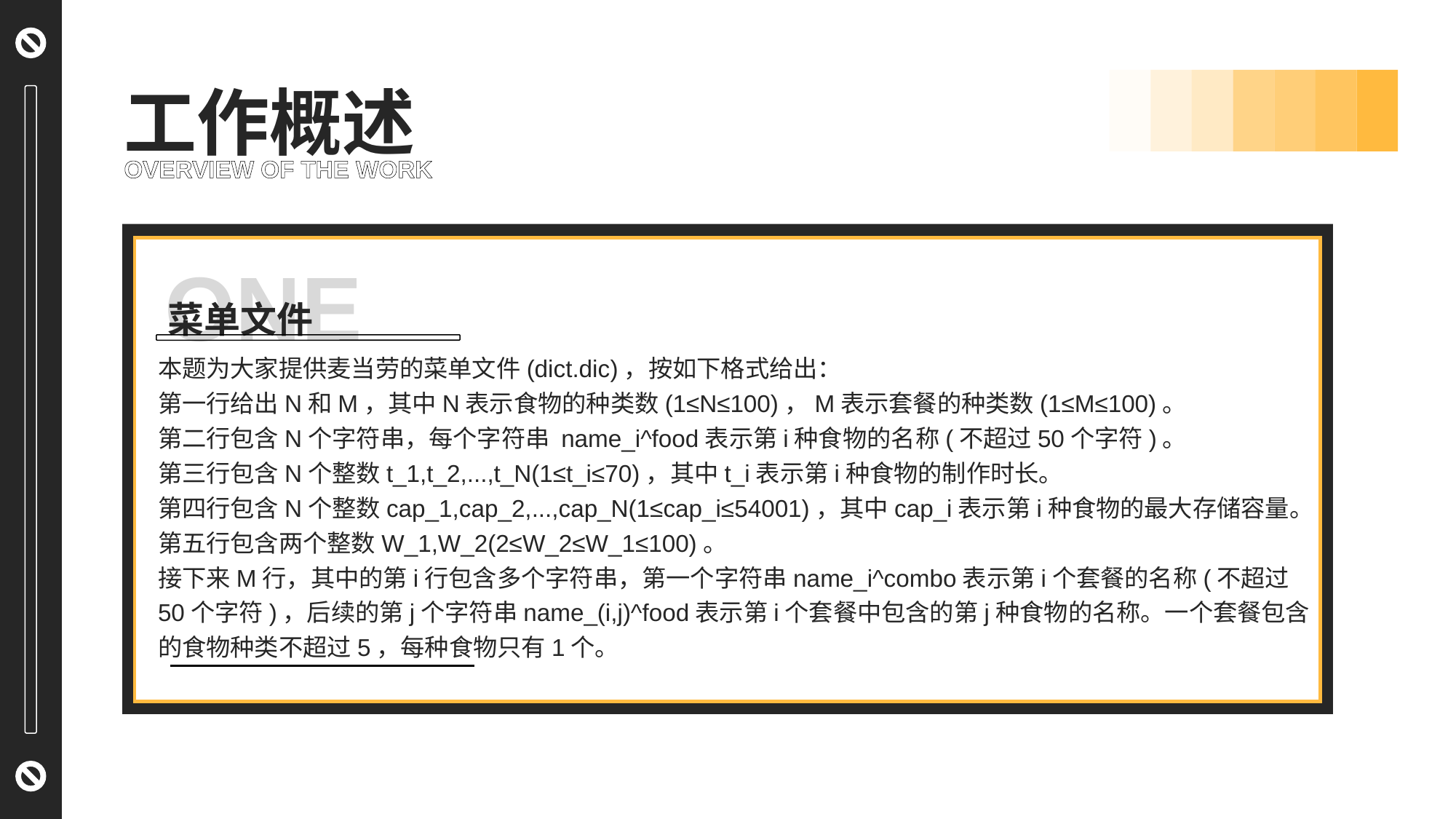

工作概述
OVERVIEW OF THE WORK

ONE

菜单文件
本题为大家提供麦当劳的菜单文件(dict.dic)，按如下格式给出：
第一行给出N和M，其中N表示食物的种类数(1≤N≤100)，M表示套餐的种类数(1≤M≤100)。
第二行包含N个字符串，每个字符串 name_i^food表示第i种食物的名称(不超过50个字符)。
第三行包含N个整数t_1,t_2,...,t_N(1≤t_i≤70)，其中t_i表示第i种食物的制作时长。
第四行包含N个整数cap_1,cap_2,...,cap_N(1≤cap_i≤54001)，其中cap_i表示第i种食物的最大存储容量。
第五行包含两个整数W_1,W_2(2≤W_2≤W_1≤100)。
接下来M行，其中的第i行包含多个字符串，第一个字符串name_i^combo表示第i个套餐的名称(不超过50个字符)，后续的第j个字符串name_(i,j)^food表示第i个套餐中包含的第j种食物的名称。一个套餐包含的食物种类不超过5，每种食物只有1个。